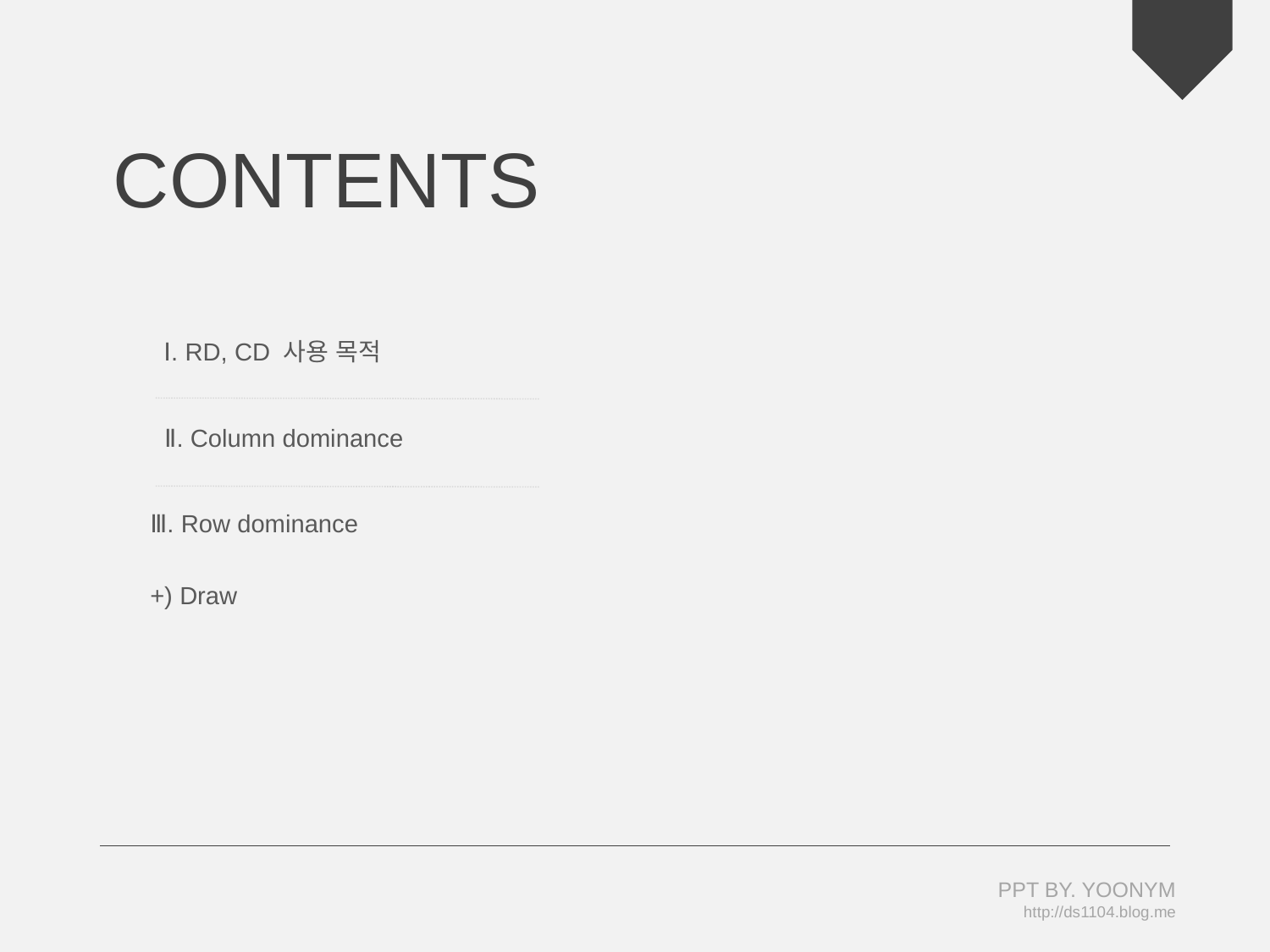

CONTENTS
Ⅰ. RD, CD 사용 목적
Ⅱ. Column dominance
Ⅲ. Row dominance
+) Draw
PPT BY. YOONYM
http://ds1104.blog.me